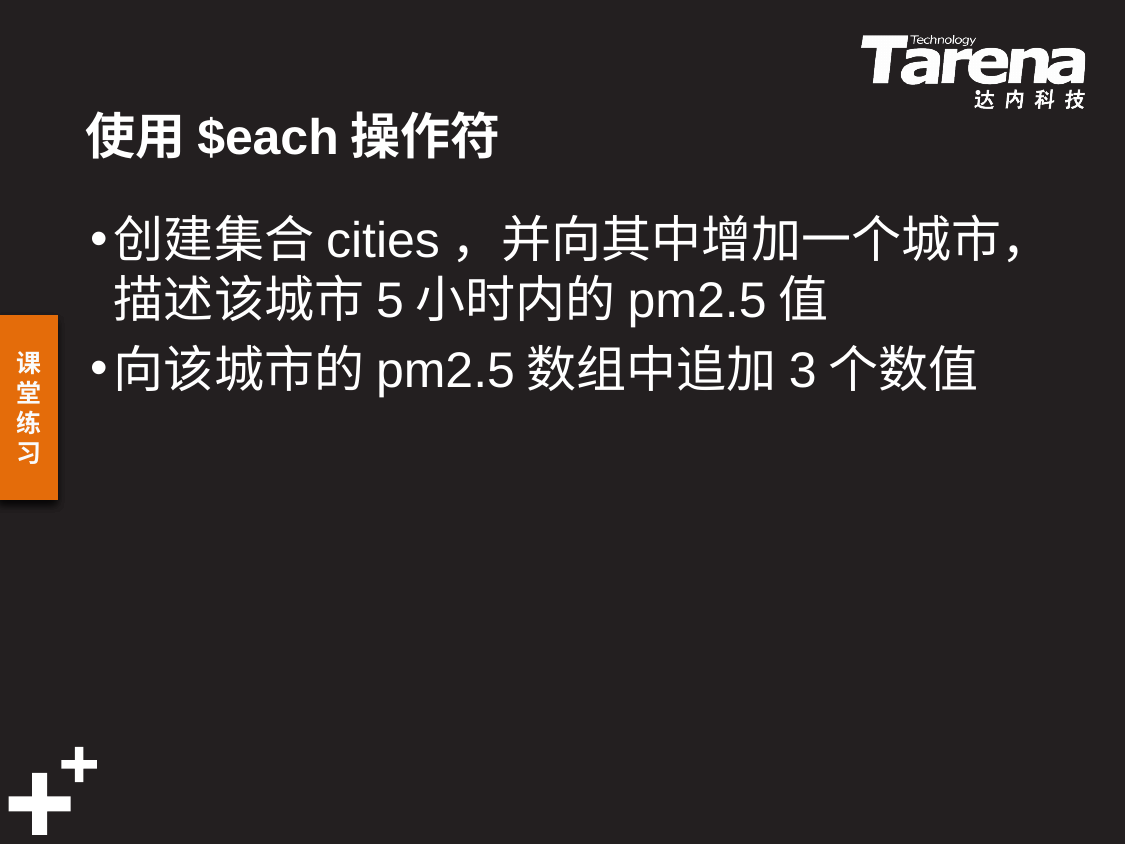

# 使用$each操作符
创建集合cities，并向其中增加一个城市，描述该城市5小时内的pm2.5值
向该城市的pm2.5数组中追加3个数值